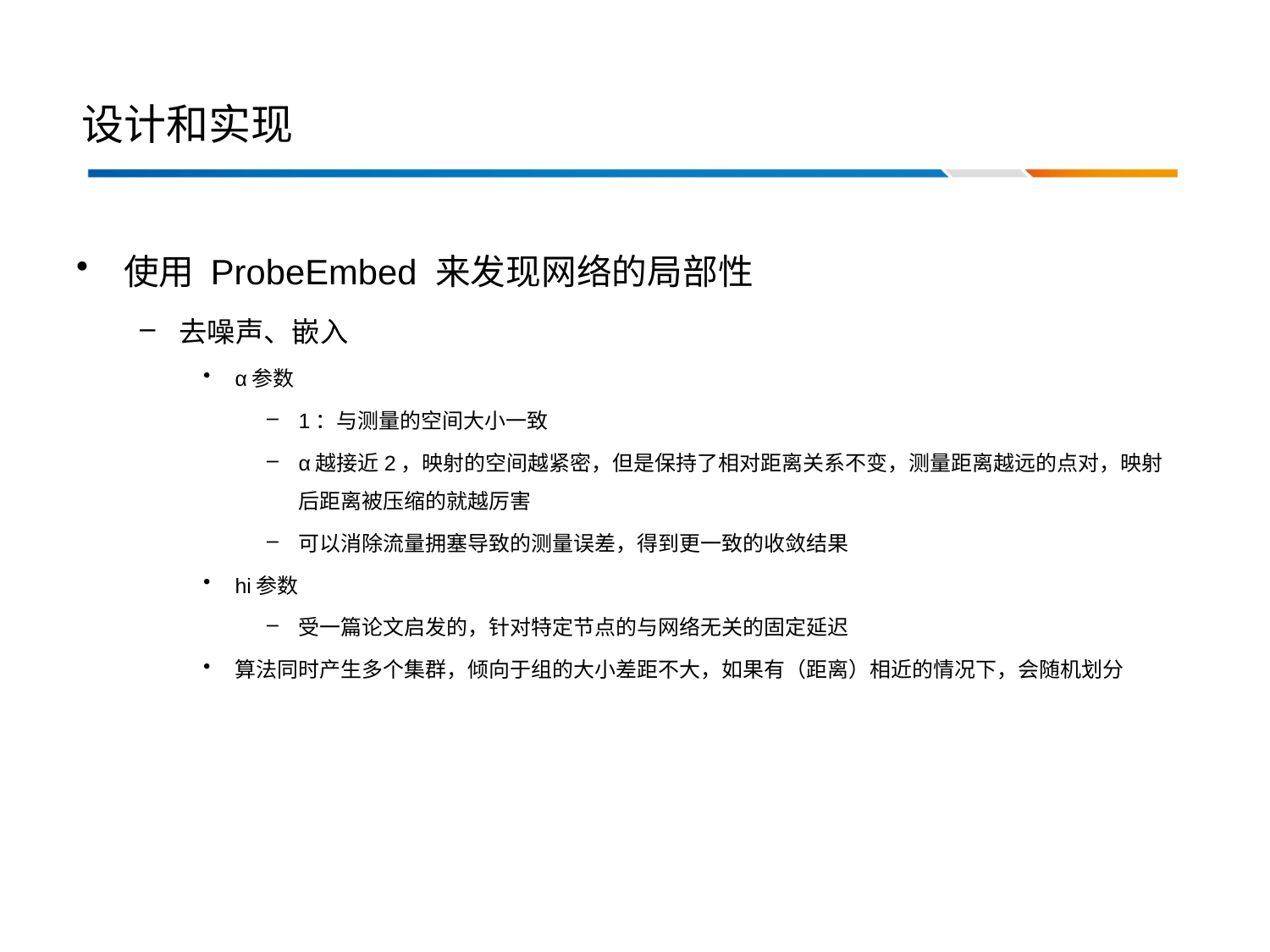

# 设计和实现
使用 ProbeEmbed 来发现网络的局部性
去噪声、嵌入
α参数
1：与测量的空间大小一致
α越接近2，映射的空间越紧密，但是保持了相对距离关系不变，测量距离越远的点对，映射后距离被压缩的就越厉害
可以消除流量拥塞导致的测量误差，得到更一致的收敛结果
hi参数
受一篇论文启发的，针对特定节点的与网络无关的固定延迟
算法同时产生多个集群，倾向于组的大小差距不大，如果有（距离）相近的情况下，会随机划分